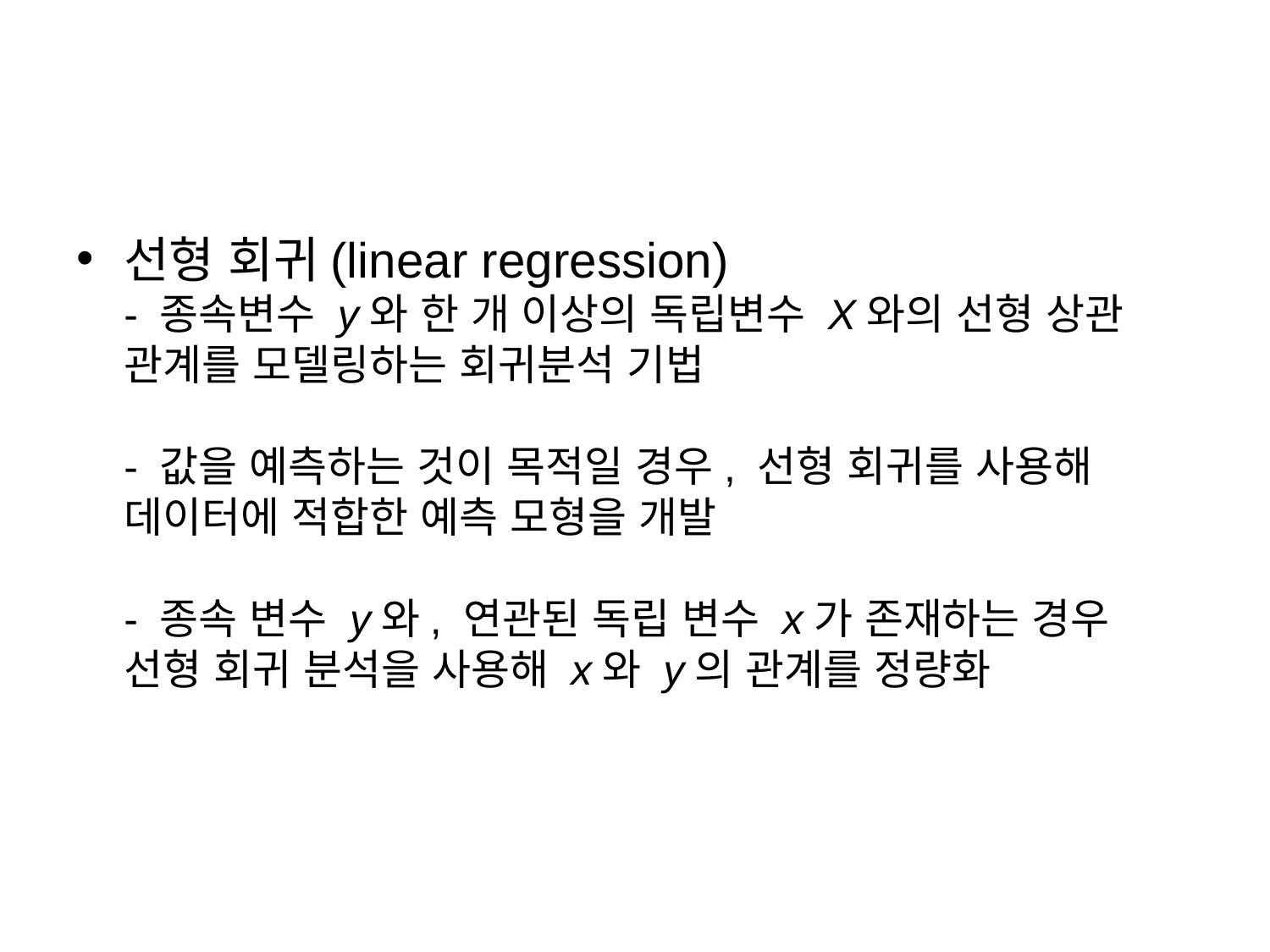

선형 회귀(linear regression)
- 종속변수 y와 한 개 이상의 독립변수 X와의 선형 상관 관계를 모델링하는 회귀분석 기법
- 값을 예측하는 것이 목적일 경우, 선형 회귀를 사용해 데이터에 적합한 예측 모형을 개발
- 종속 변수 y와, 연관된 독립 변수 x가 존재하는 경우 선형 회귀 분석을 사용해 x와 y의 관계를 정량화